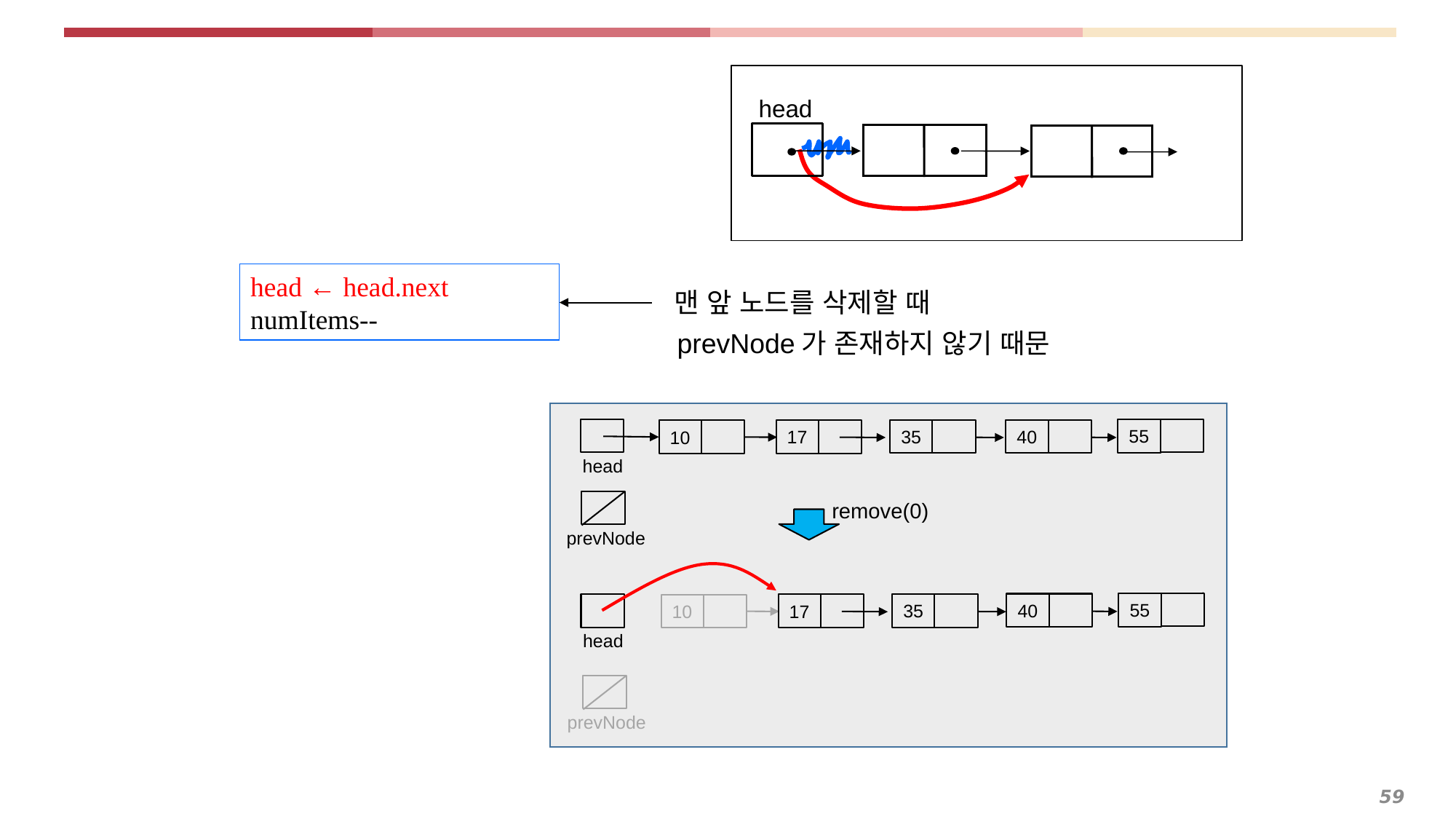

head

head ← head.next
numItems--
맨 앞 노드를 삭제할 때
prevNode가 존재하지 않기 때문

55

40

17
35

10
head

remove(0)

prevNode

55

40

17
35

10
head

prevNode